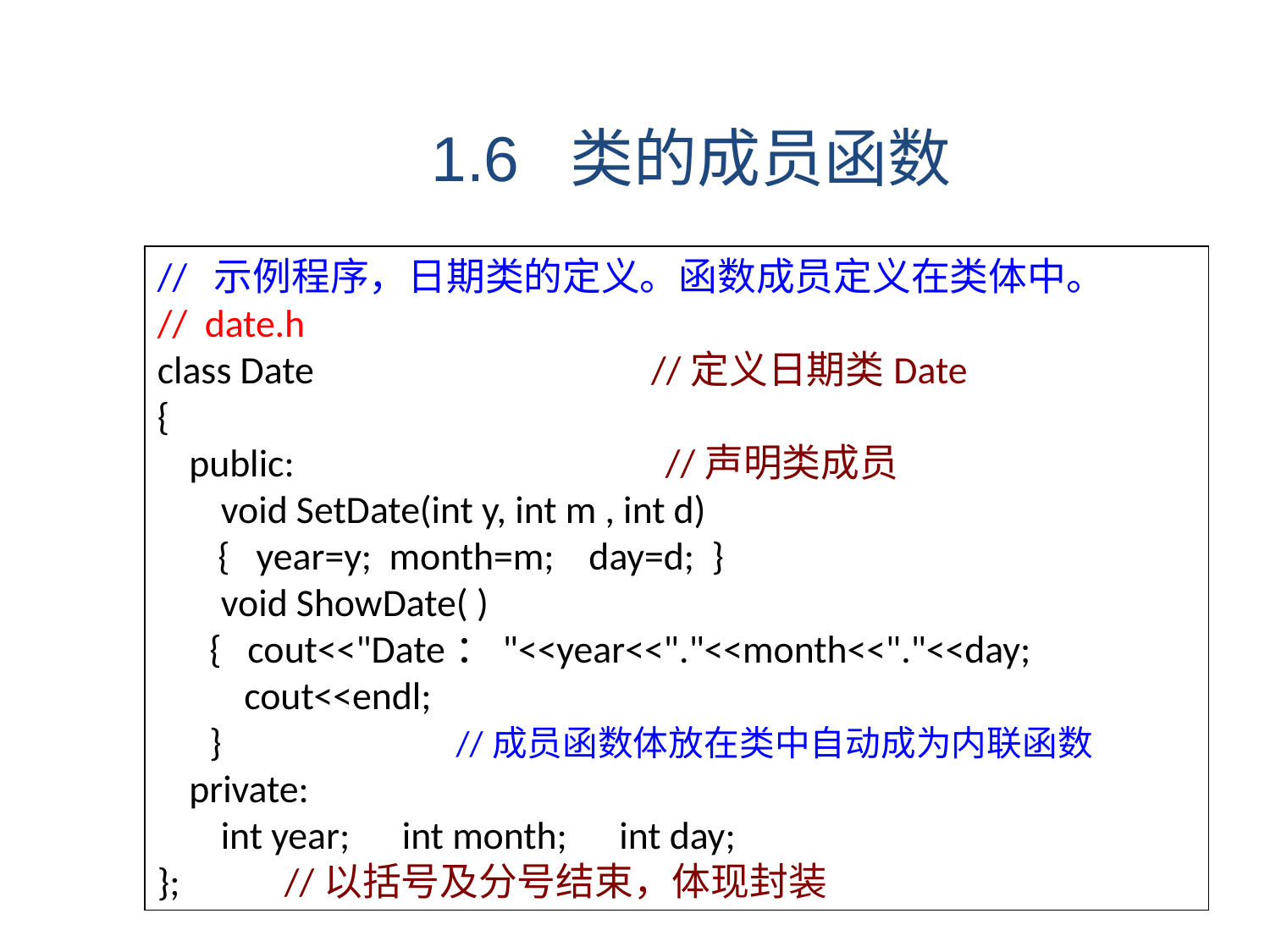

1.6  类的成员函数
//  示例程序，日期类的定义。函数成员定义在类体中。
//  date.h
class Date 		             //定义日期类Date
{
	public: 			//声明类成员
		void SetDate(int y, int m , int d)
       {   year=y;  month=m;    day=d;  }
		void ShowDate( )
      {   cout<<"Date："<<year<<"."<<month<<"."<<day;
          cout<<endl;
      }                           //成员函数体放在类中自动成为内联函数
	private:
		int year;      int month;      int day;
}; 			//以括号及分号结束，体现封装